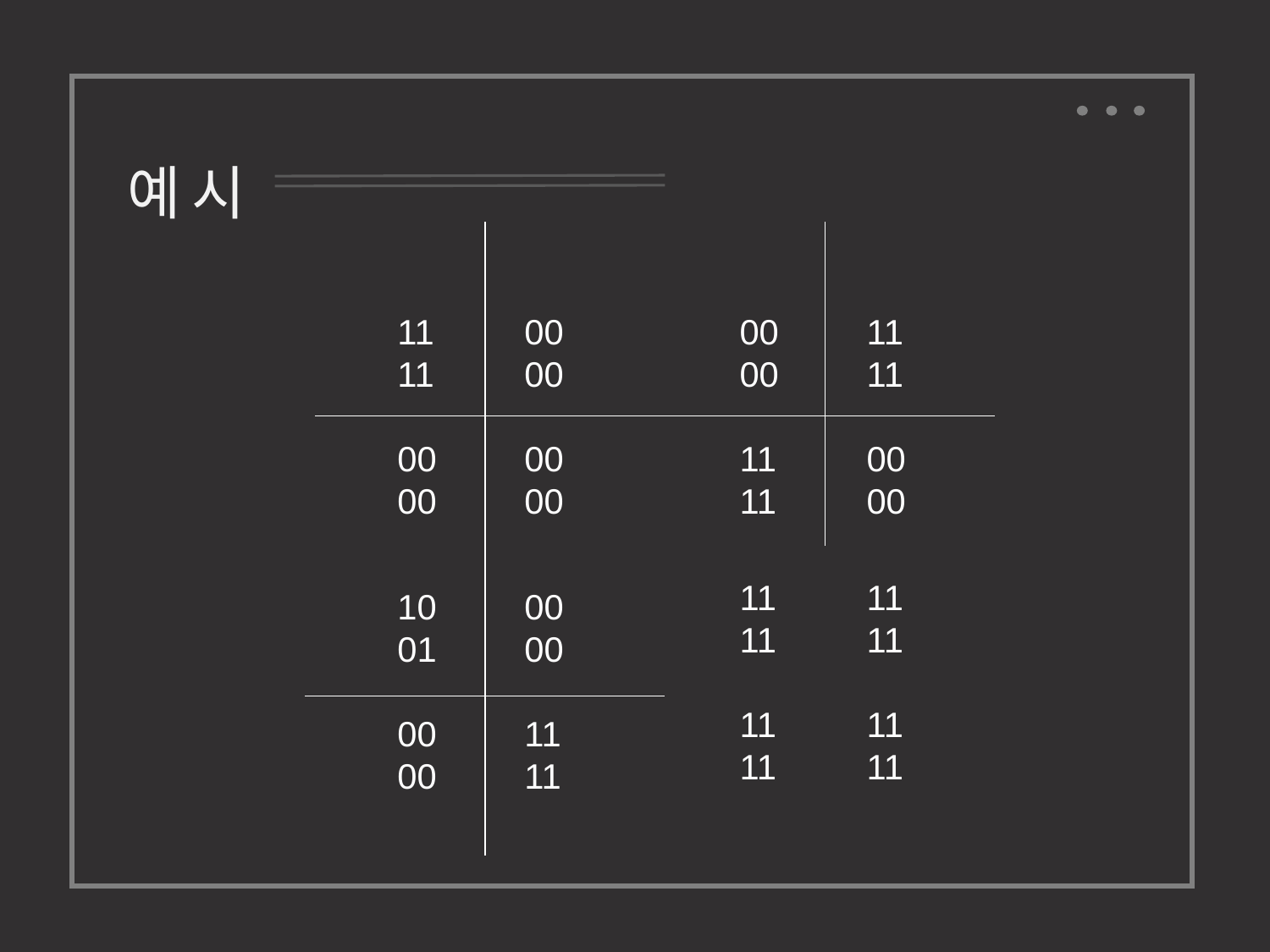

예시
11	00
11	00

00	00
00	00
00	11
00	11

11	00
11	00
11	11
11	11

11	11
11	11
10	00
01	00

00	11
00	11